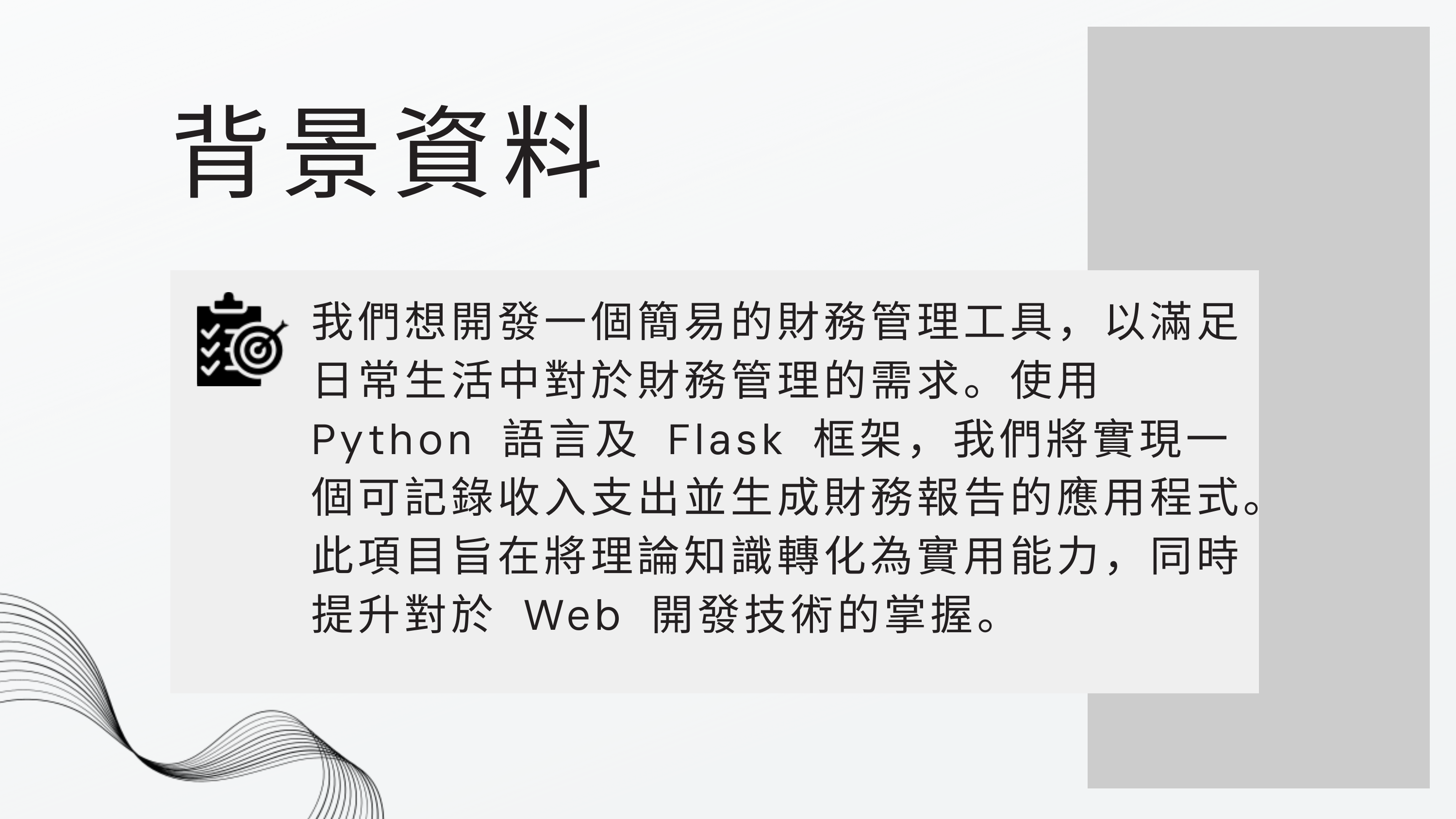

背景資料

我們想開發一個簡易的財務管理工具，以滿足日常生活中對於財務管理的需求。使用 Python 語言及 Flask 框架，我們將實現一個可記錄收入支出並生成財務報告的應用程式。此項目旨在將理論知識轉化為實用能力，同時提升對於 Web 開發技術的掌握。